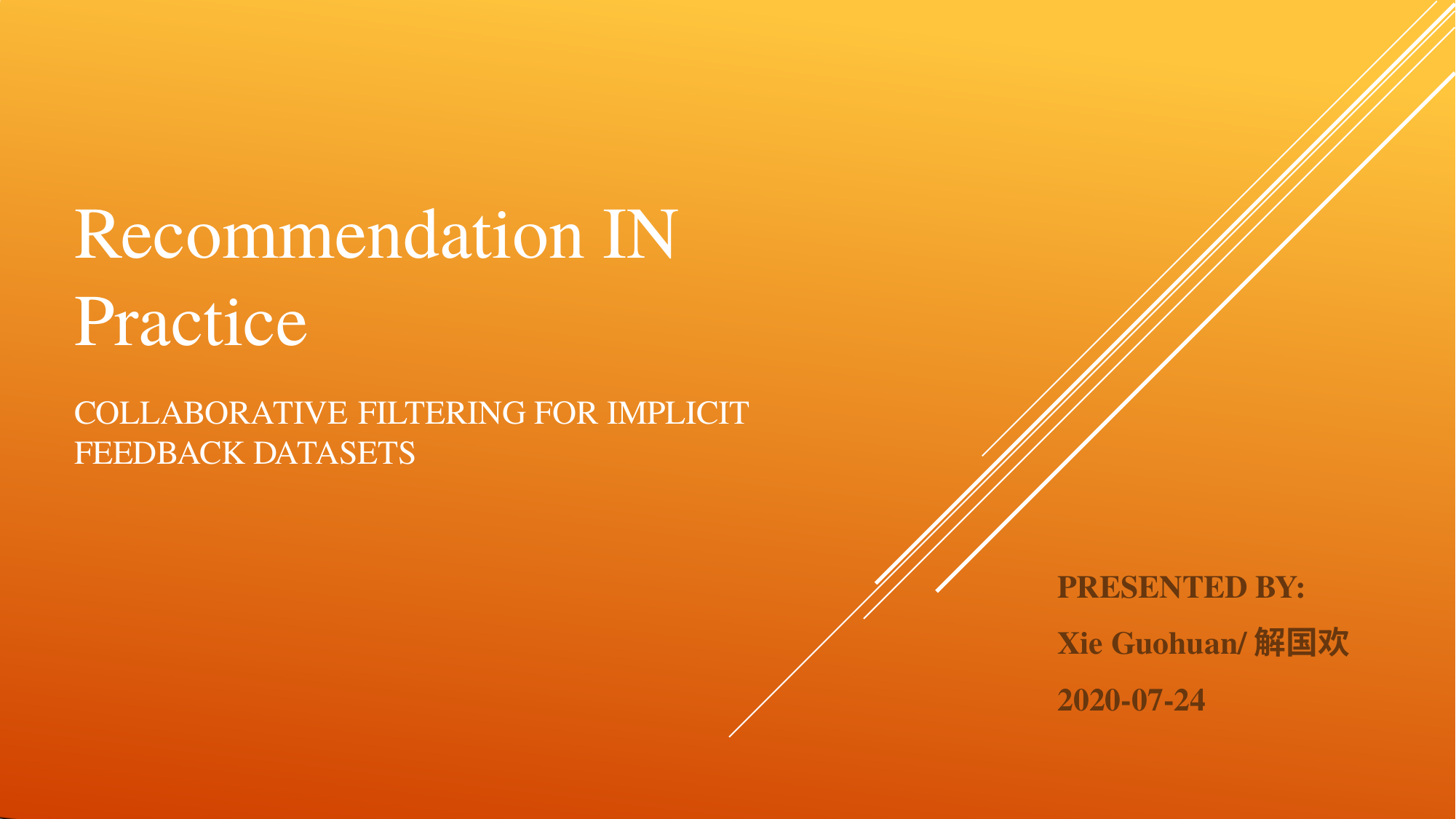

Recommendation IN Practice
COLLABORATIVE FILTERING FOR IMPLICIT FEEDBACK DATASETS
PRESENTED BY:
Xie Guohuan/解国欢
2020-07-24